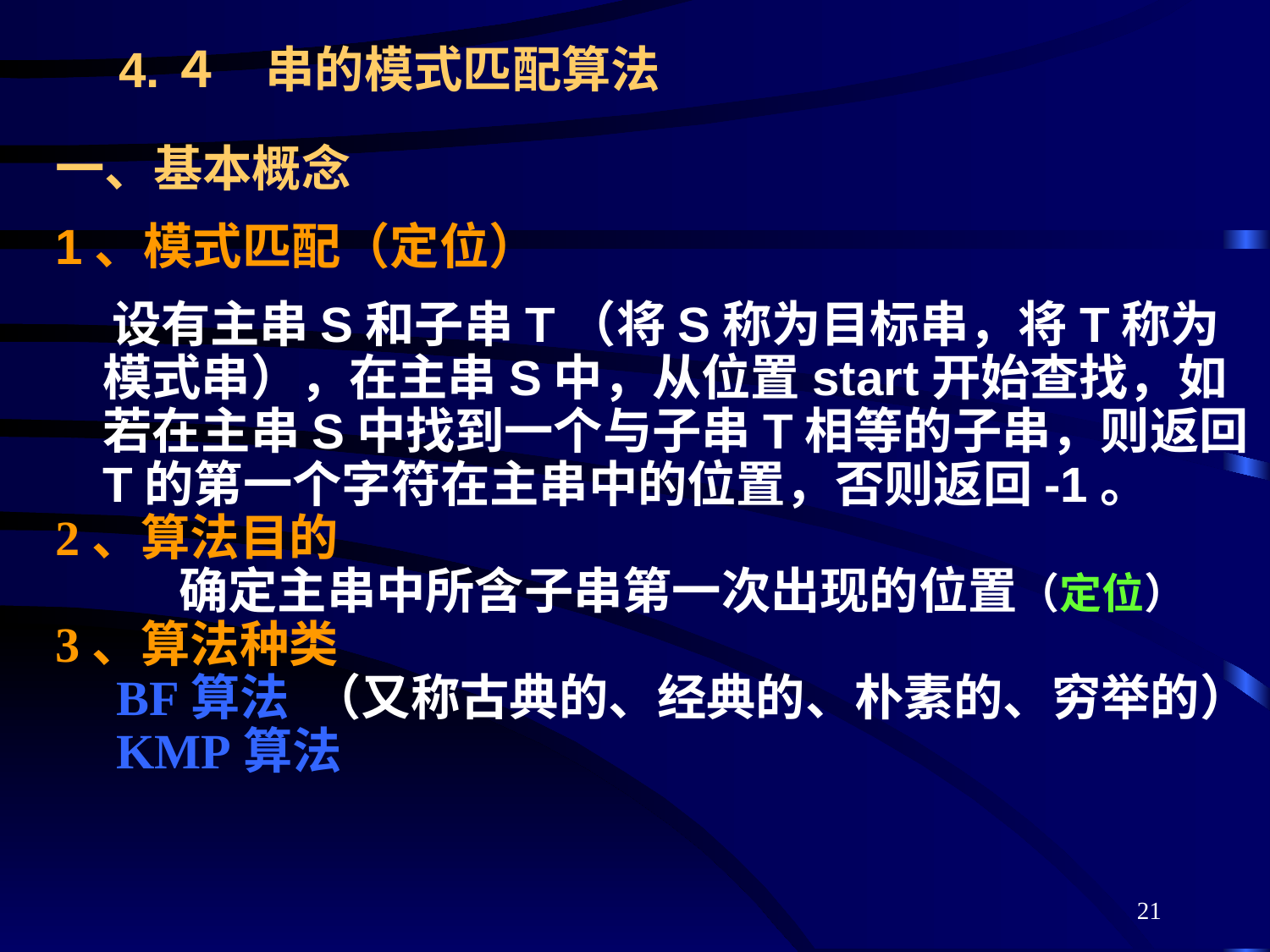

# 4.４    串的模式匹配算法
一、基本概念
1、模式匹配（定位）
    设有主串S和子串T（将S称为目标串，将T称为模式串），在主串S中，从位置start开始查找，如若在主串S中找到一个与子串T相等的子串，则返回T的第一个字符在主串中的位置，否则返回-1。
2、算法目的
          确定主串中所含子串第一次出现的位置（定位）
3、算法种类
     BF算法  （又称古典的、经典的、朴素的、穷举的）
     KMP算法
21